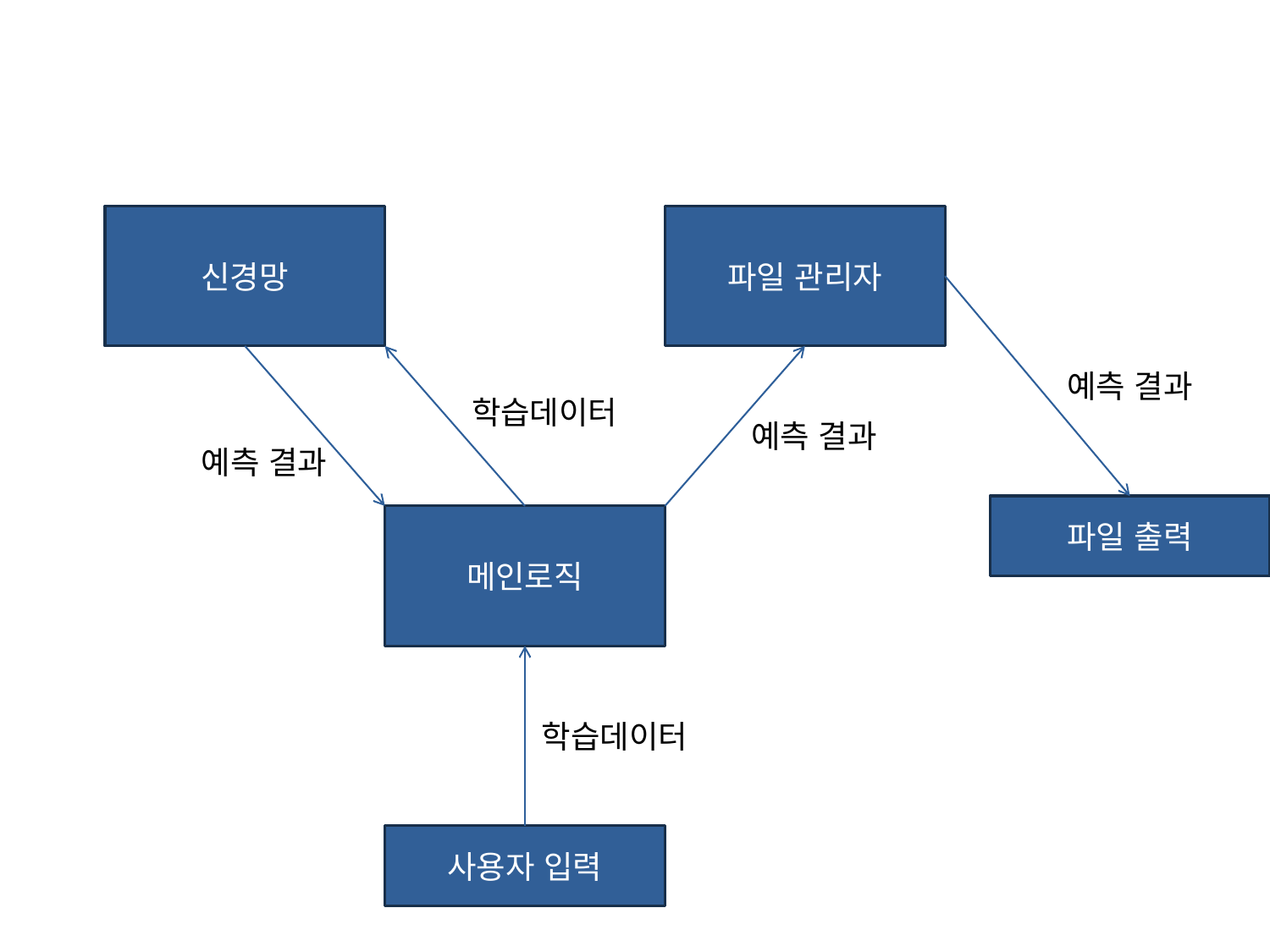

신경망
파일 관리자
예측 결과
학습데이터
예측 결과
예측 결과
파일 출력
메인로직
학습데이터

사용자 입력